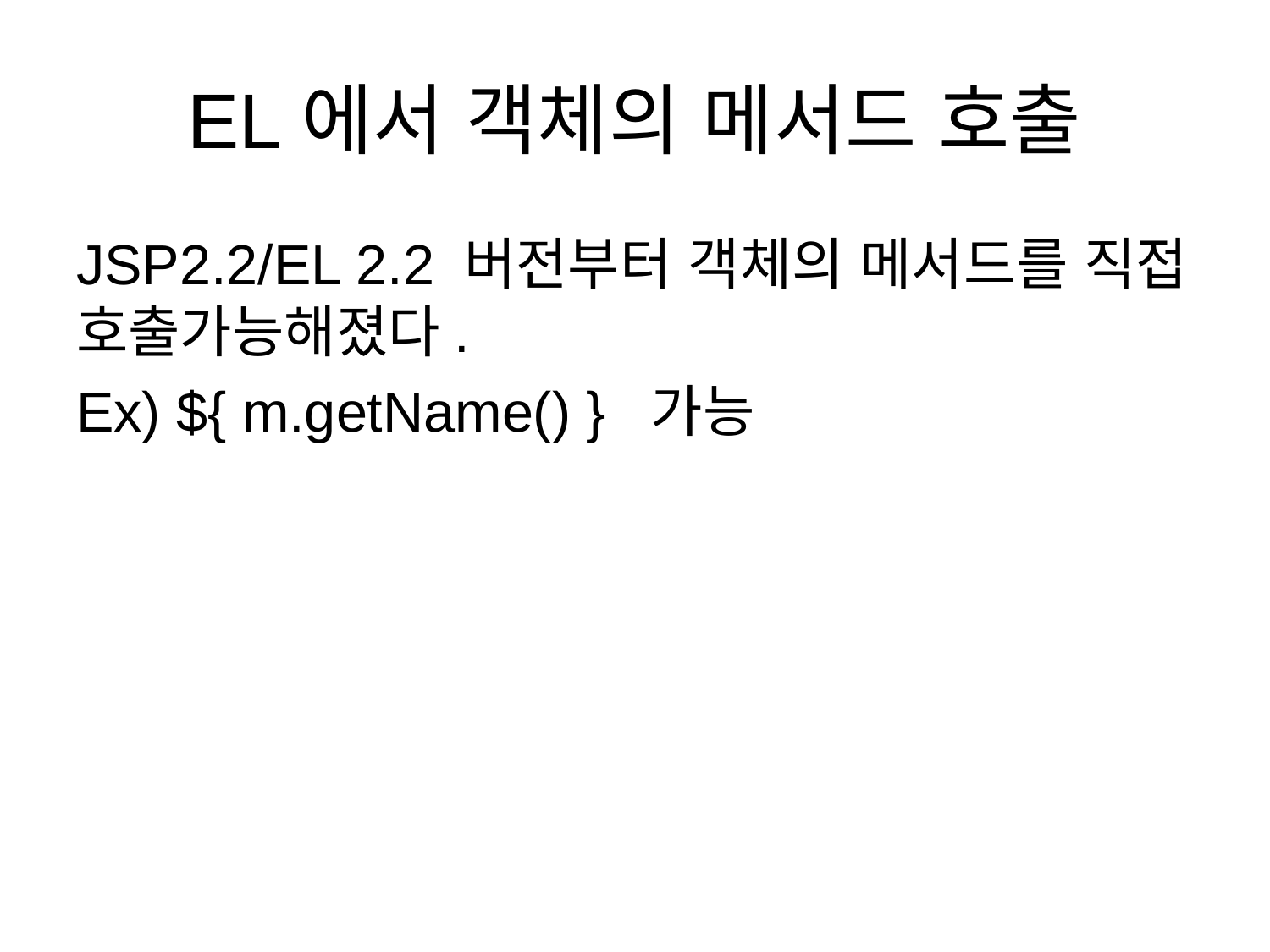

# EL에서 객체의 메서드 호출
JSP2.2/EL 2.2 버전부터 객체의 메서드를 직접 호출가능해졌다.
Ex) ${ m.getName() }  가능